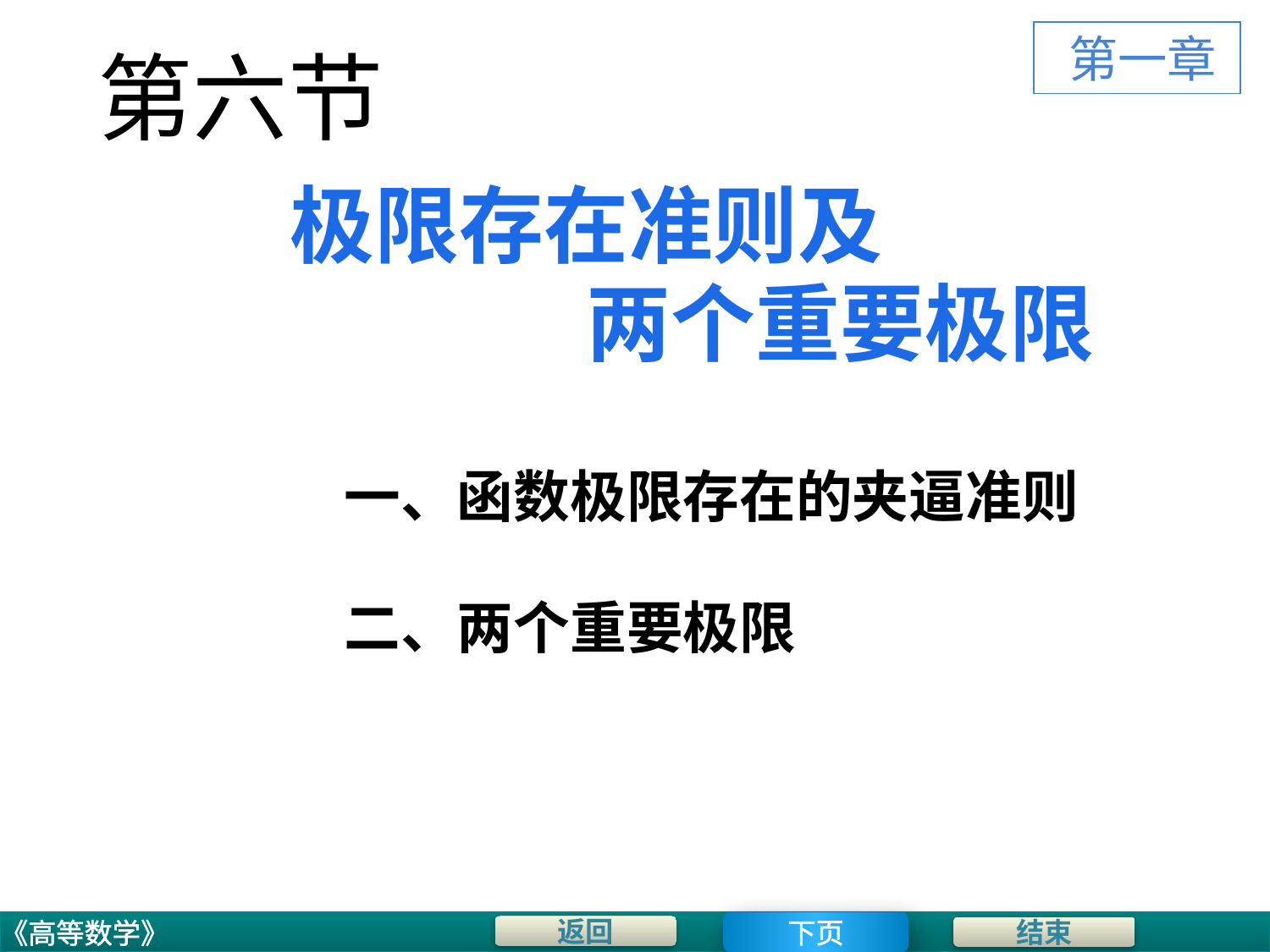

第一章
# 第六节
极限存在准则及
两个重要极限
一、函数极限存在的夹逼准则
二、两个重要极限
下页